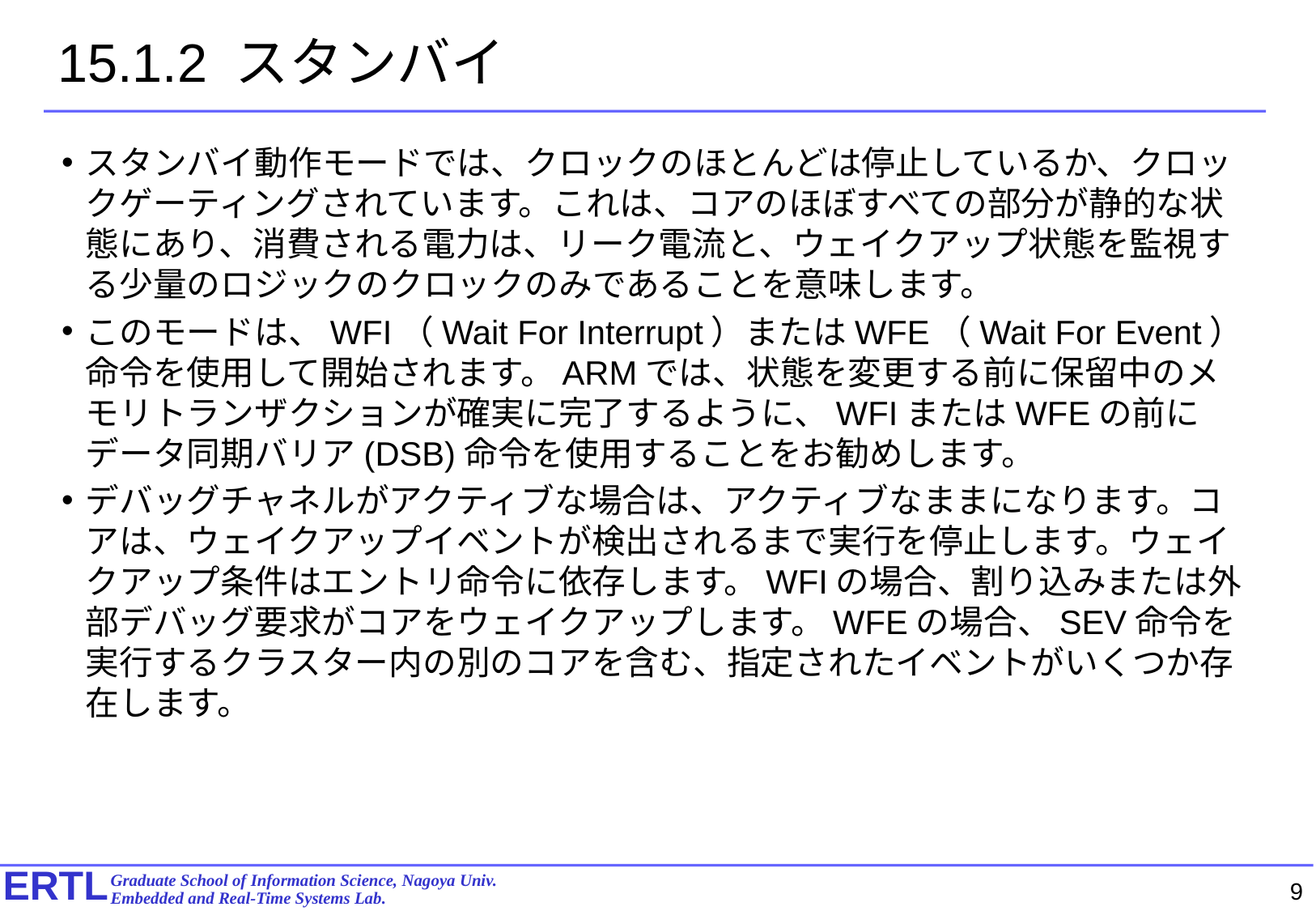

# 15.1.2 スタンバイ
スタンバイ動作モードでは、クロックのほとんどは停止しているか、クロックゲーティングされています。これは、コアのほぼすべての部分が静的な状態にあり、消費される電力は、リーク電流と、ウェイクアップ状態を監視する少量のロジックのクロックのみであることを意味します。
このモードは、WFI（Wait For Interrupt）またはWFE（Wait For Event）命令を使用して開始されます。ARMでは、状態を変更する前に保留中のメモリトランザクションが確実に完了するように、WFIまたはWFEの前にデータ同期バリア(DSB)命令を使用することをお勧めします。
デバッグチャネルがアクティブな場合は、アクティブなままになります。コアは、ウェイクアップイベントが検出されるまで実行を停止します。ウェイクアップ条件はエントリ命令に依存します。WFIの場合、割り込みまたは外部デバッグ要求がコアをウェイクアップします。WFEの場合、SEV命令を実行するクラスター内の別のコアを含む、指定されたイベントがいくつか存在します。
9